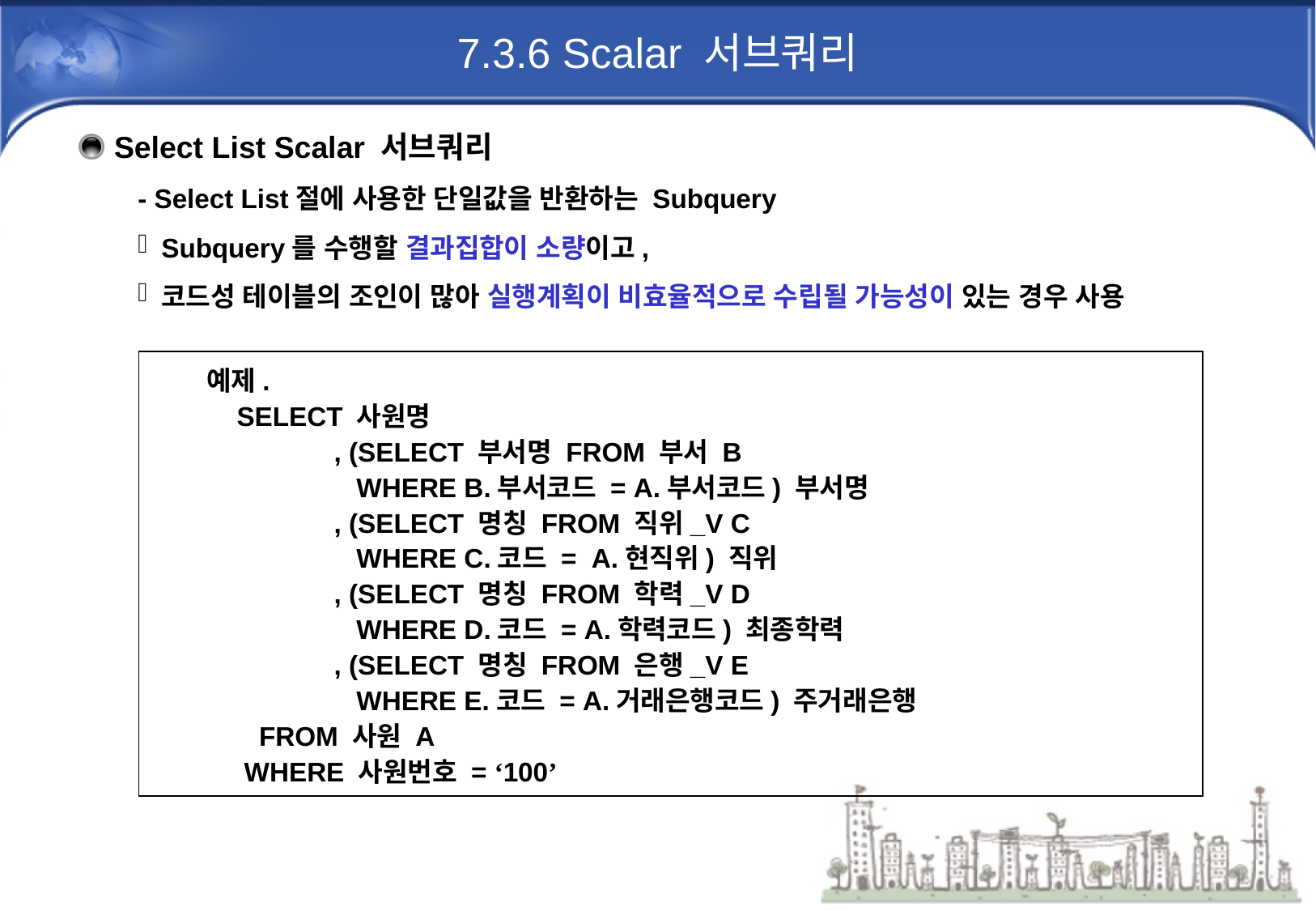

# 7.3.6 Scalar 서브쿼리
Select List Scalar 서브쿼리
- Select List절에 사용한 단일값을 반환하는 Subquery
Subquery를 수행할 결과집합이 소량이고,
코드성 테이블의 조인이 많아 실행계획이 비효율적으로 수립될 가능성이 있는 경우 사용
예제.
    SELECT 사원명
                 , (SELECT 부서명 FROM 부서 B
                    WHERE B.부서코드 = A.부서코드) 부서명
                 , (SELECT 명칭 FROM 직위_V C
                    WHERE C.코드 =  A.현직위) 직위
                 , (SELECT 명칭 FROM 학력_V D
                    WHERE D.코드 = A.학력코드) 최종학력
                 , (SELECT 명칭 FROM 은행_V E
                    WHERE E.코드 = A.거래은행코드) 주거래은행
       FROM 사원 A
     WHERE 사원번호 = ‘100’